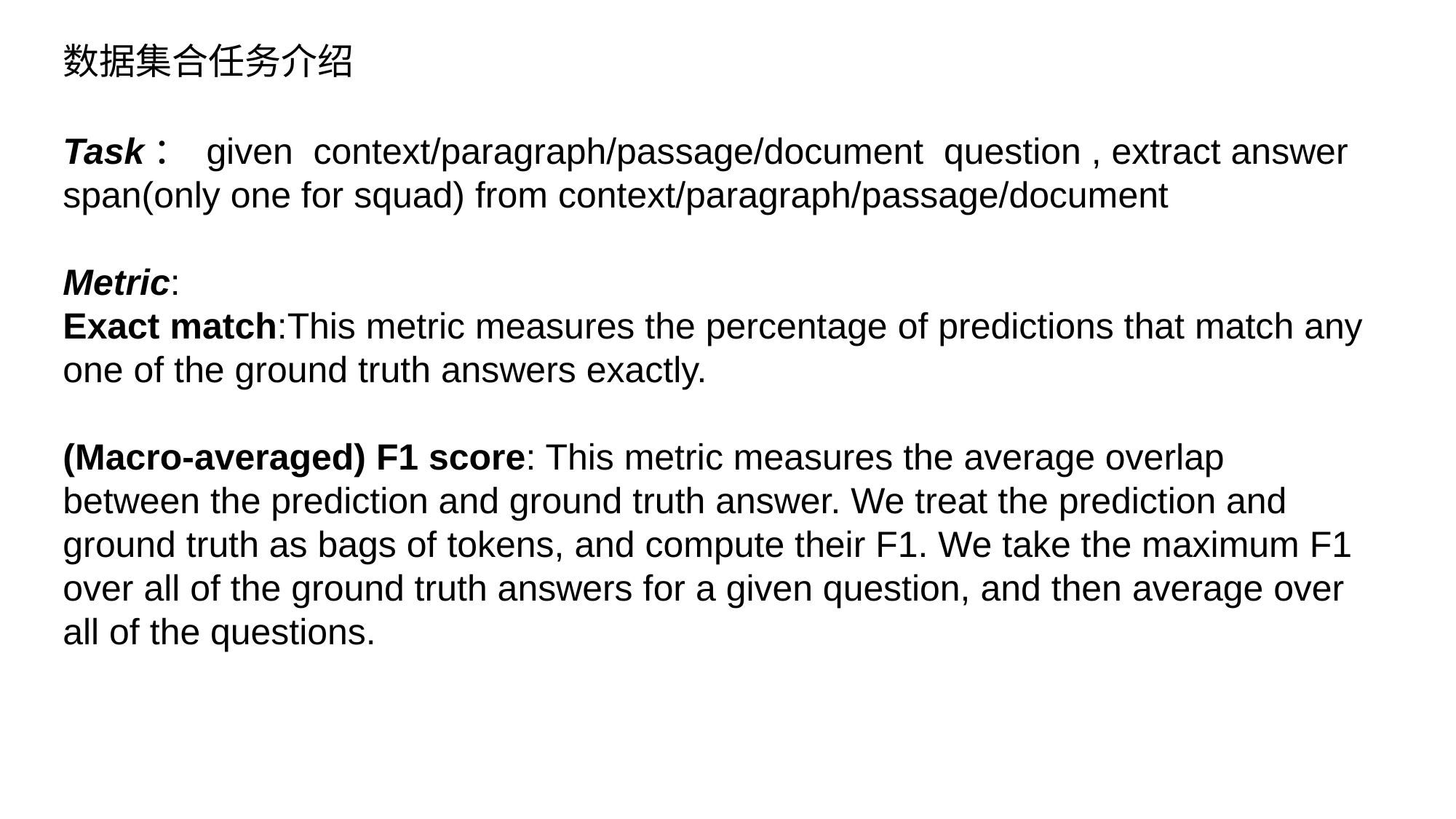

数据集合任务介绍
Task： given  context/paragraph/passage/document  question , extract answer span(only one for squad) from context/paragraph/passage/document

Metric:
Exact match:This metric measures the percentage of predictions that match any one of the ground truth answers exactly.

(Macro-averaged) F1 score: This metric measures the average overlap between the prediction and ground truth answer. We treat the prediction and ground truth as bags of tokens, and compute their F1. We take the maximum F1 over all of the ground truth answers for a given question, and then average over all of the questions.